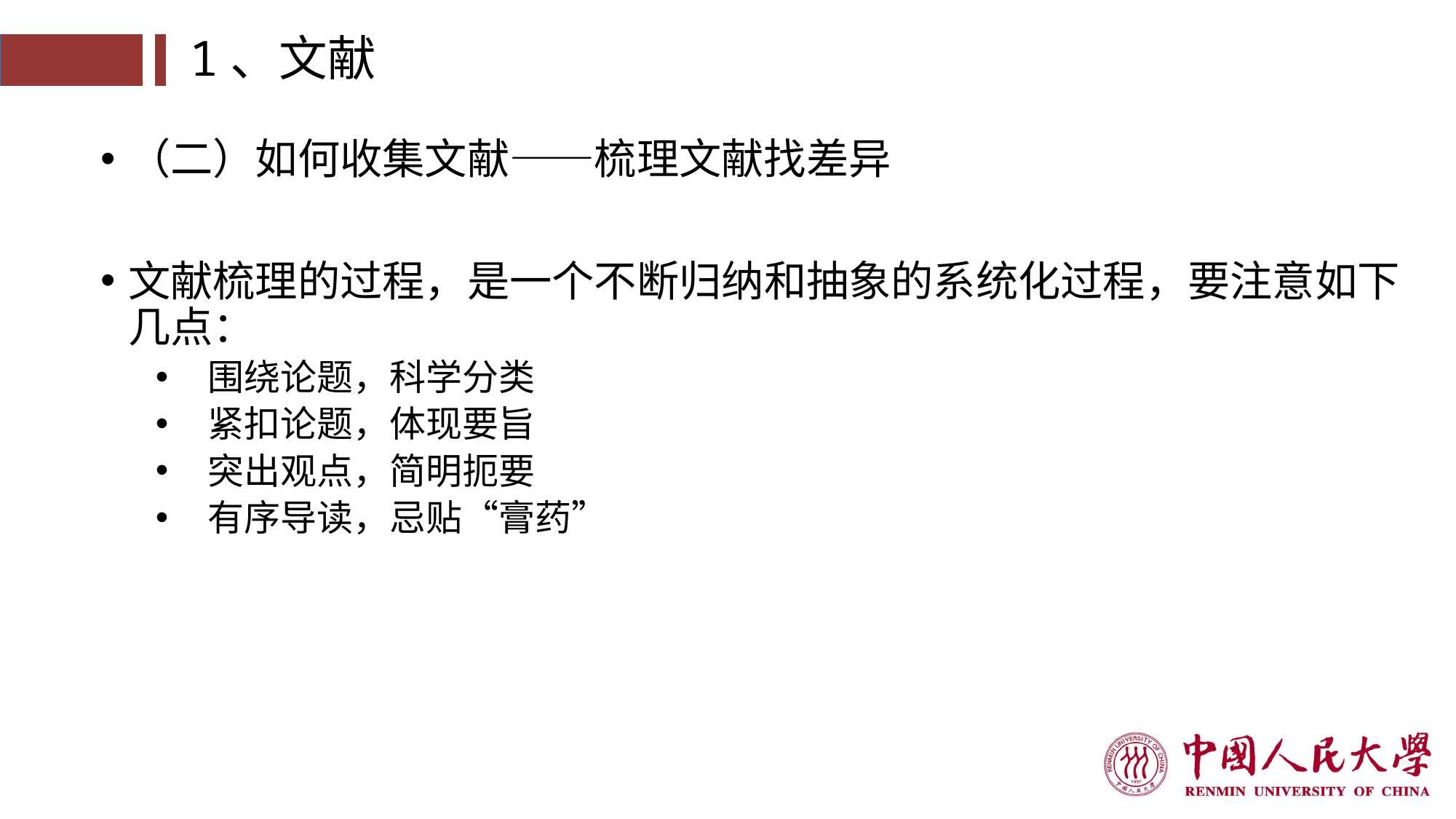

# 1、文献
（二）如何收集文献——梳理文献找差异

文献梳理的过程，是一个不断归纳和抽象的系统化过程，要注意如下几点：
  围绕论题，科学分类
  紧扣论题，体现要旨
  突出观点，简明扼要
  有序导读，忌贴“膏药”